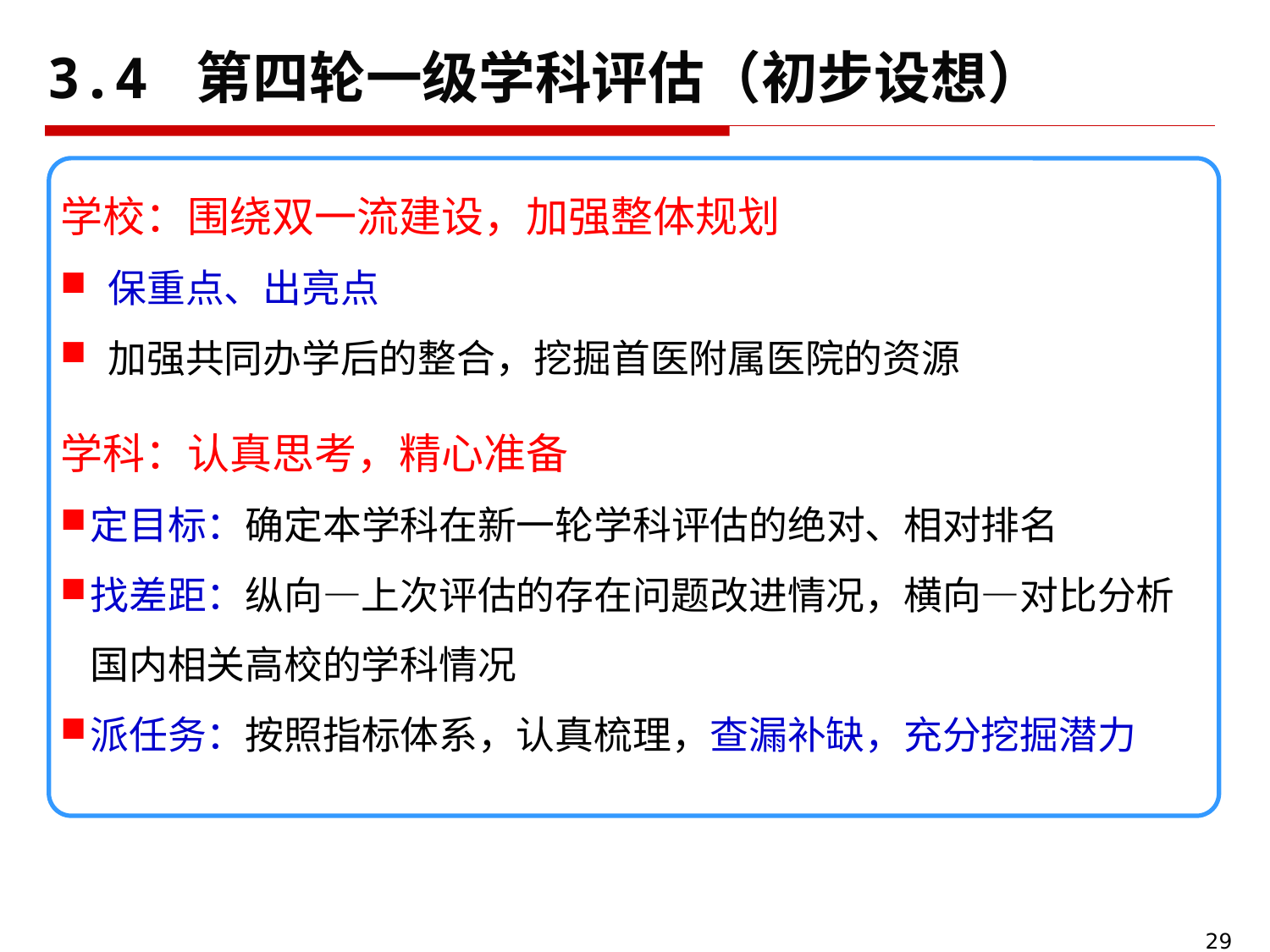

3.4 第四轮一级学科评估（初步设想）
学校：围绕双一流建设，加强整体规划
保重点、出亮点
加强共同办学后的整合，挖掘首医附属医院的资源
学科：认真思考，精心准备
定目标：确定本学科在新一轮学科评估的绝对、相对排名
找差距：纵向—上次评估的存在问题改进情况，横向—对比分析国内相关高校的学科情况
派任务：按照指标体系，认真梳理，查漏补缺，充分挖掘潜力

29